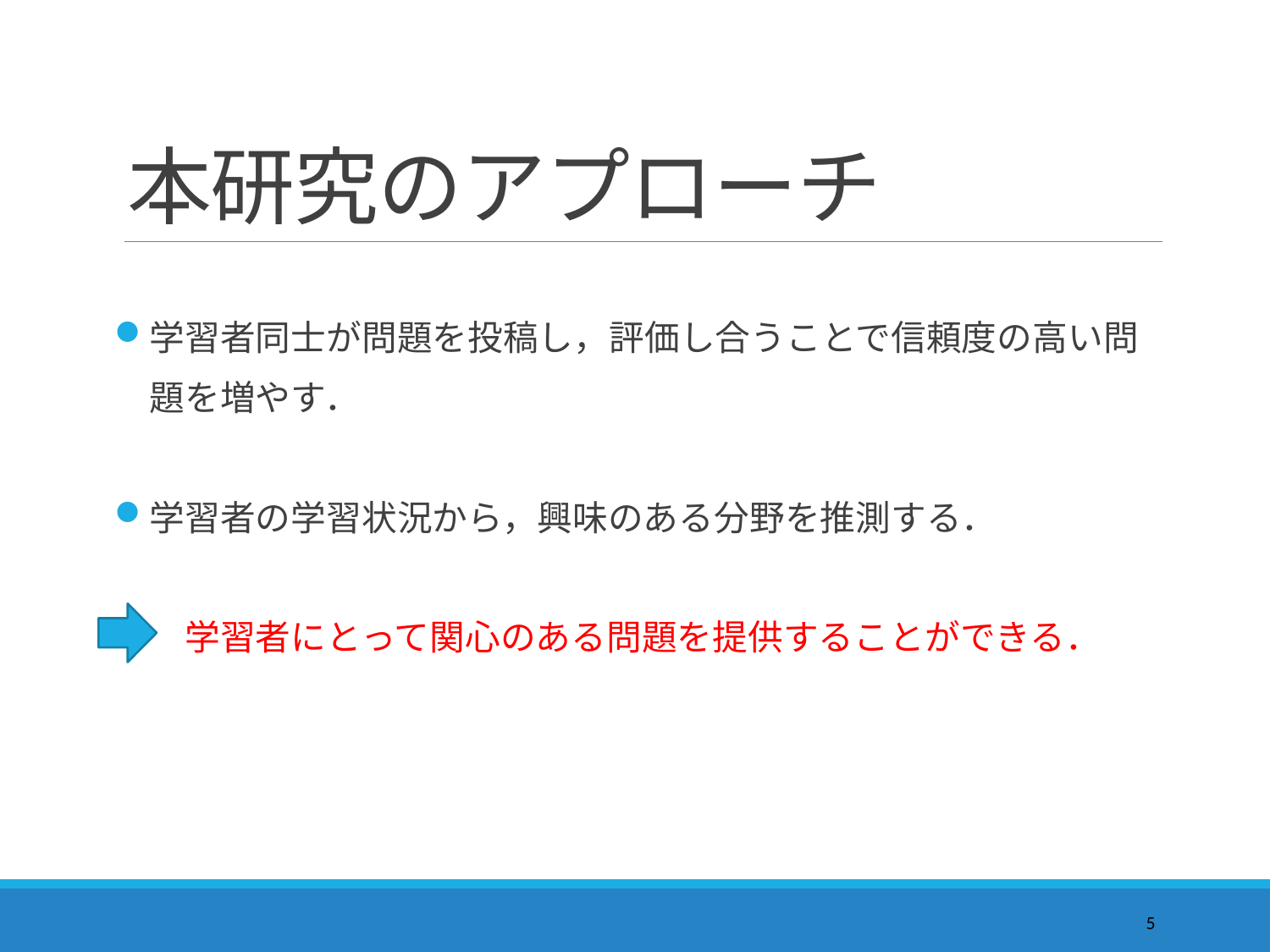

# 本研究のアプローチ

学習者同士が問題を投稿し，評価し合うことで信頼度の高い問
　題を増やす．

学習者の学習状況から，興味のある分野を推測する．

　　学習者にとって関心のある問題を提供することができる．

5